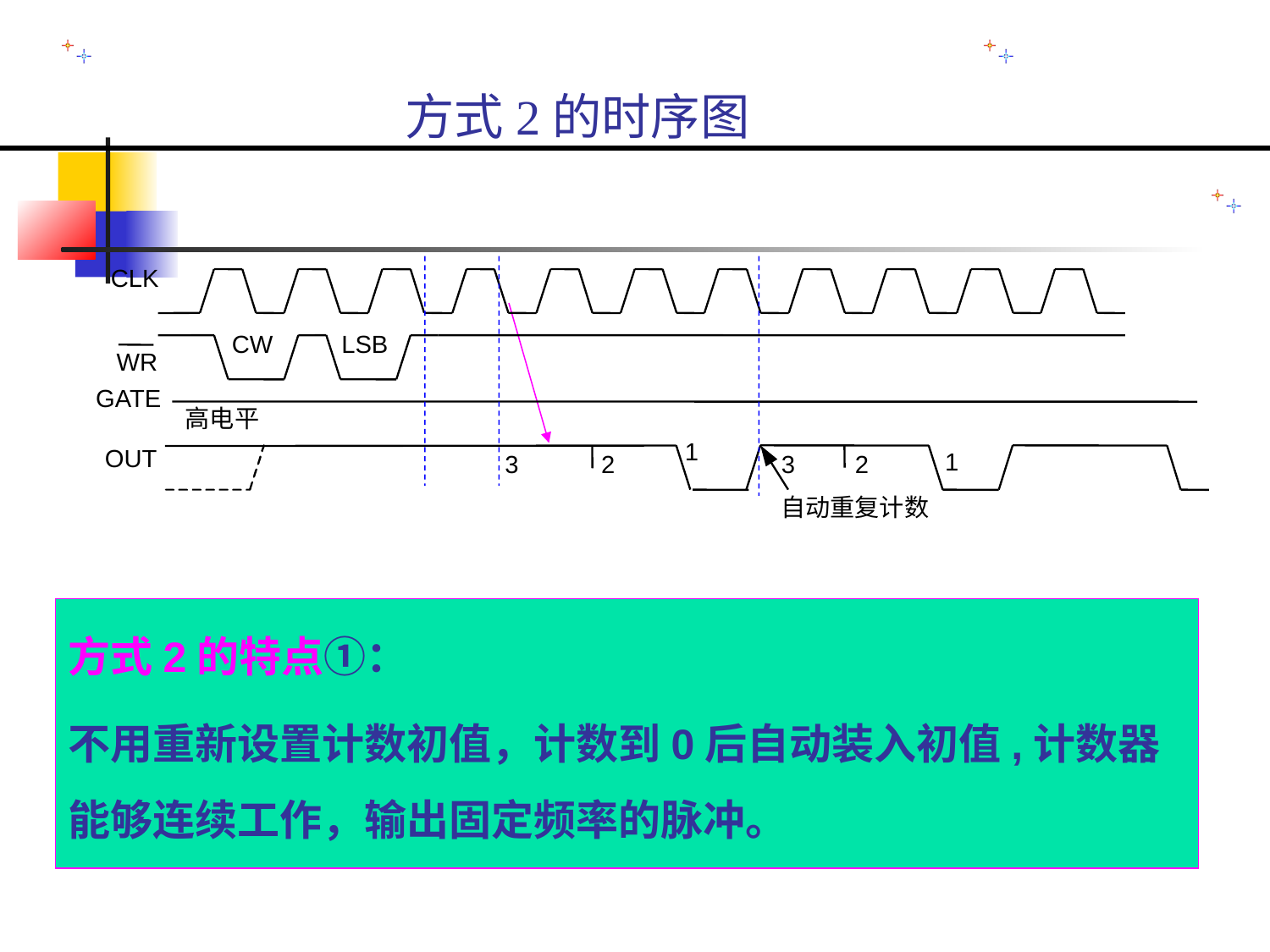

方式2的时序图

CLK

CW
LSB

WR
GATE

高电平

1
OUT

1
3
2
3
2

自动重复计数

方式2的特点①：
不用重新设置计数初值，计数到0后自动装入初值,计数器能够连续工作，输出固定频率的脉冲。